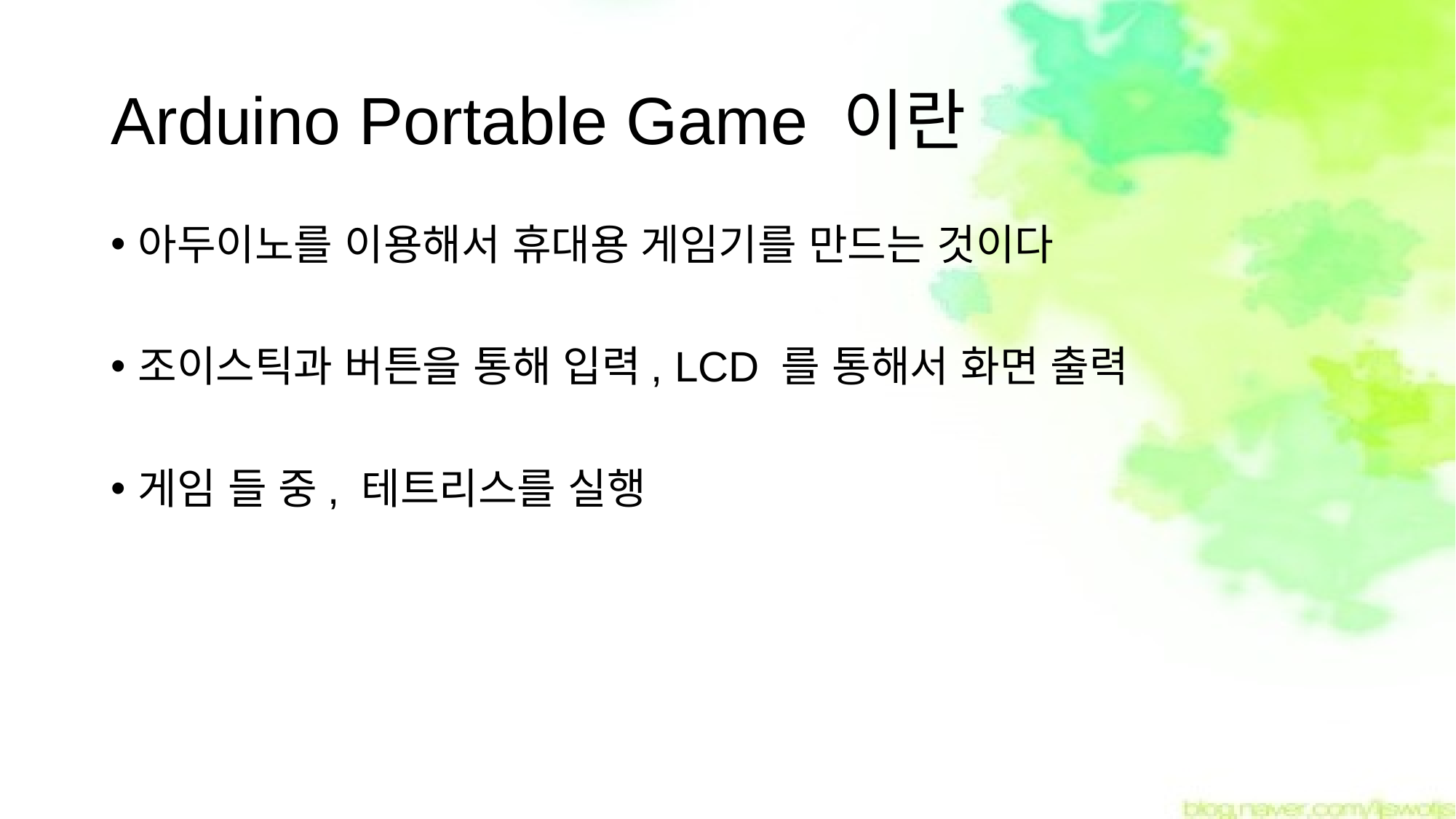

# Arduino Portable Game 이란
아두이노를 이용해서 휴대용 게임기를 만드는 것이다

조이스틱과 버튼을 통해 입력, LCD 를 통해서 화면 출력

게임 들 중, 테트리스를 실행